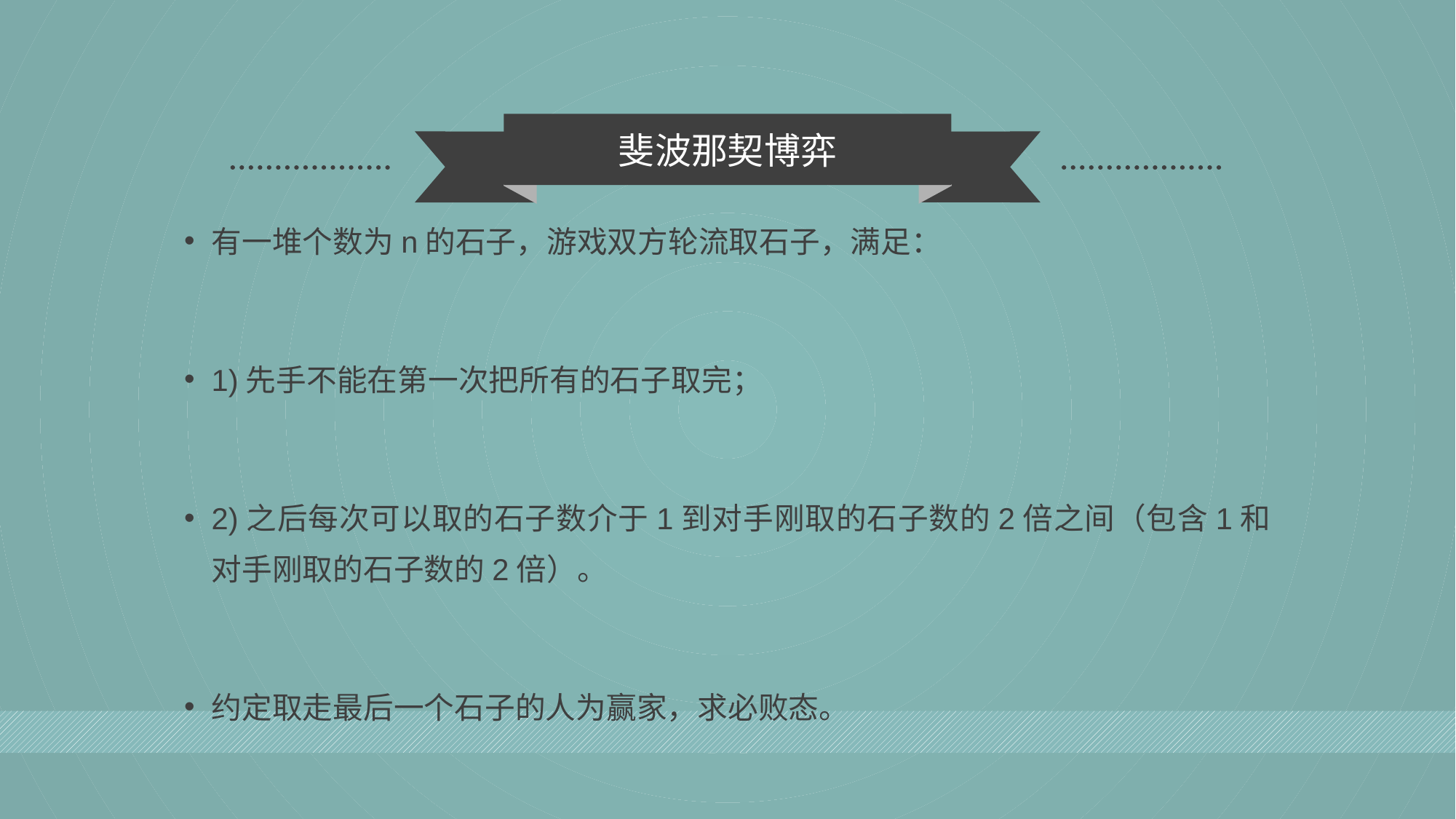

斐波那契博弈

有一堆个数为n的石子，游戏双方轮流取石子，满足：

1)先手不能在第一次把所有的石子取完；

2)之后每次可以取的石子数介于1到对手刚取的石子数的2倍之间（包含1和对手刚取的石子数的2倍）。

约定取走最后一个石子的人为赢家，求必败态。